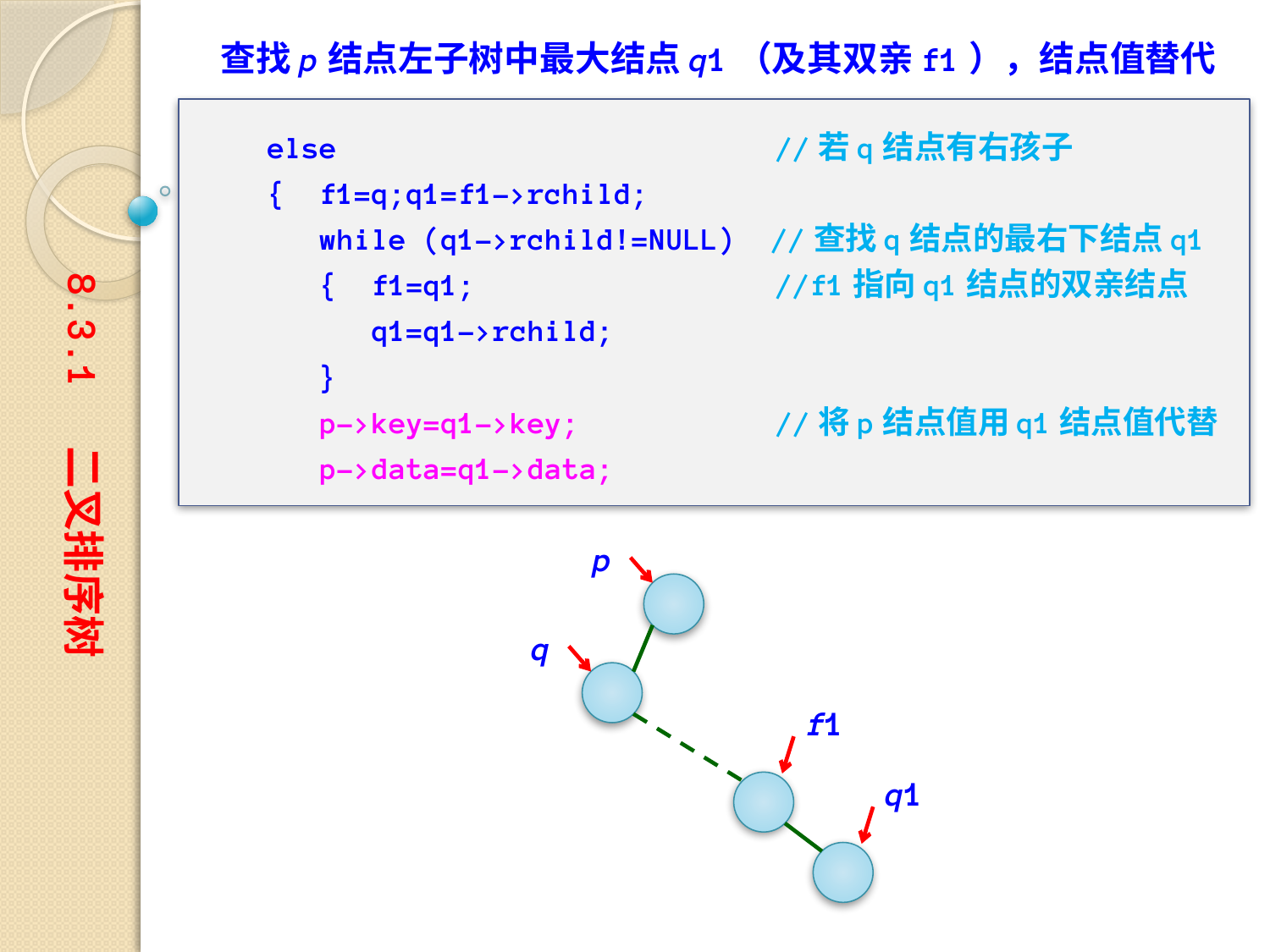

查找p结点左子树中最大结点q1（及其双亲f1），结点值替代
    else			    //若q结点有右孩子
    {  f1=q;q1=f1->rchild;
       while (q1->rchild!=NULL)  //查找q结点的最右下结点q1
       {  f1=q1;		    //f1指向q1结点的双亲结点
          q1=q1->rchild;
       }
       p->key=q1->key;	    //将p结点值用q1结点值代替
       p->data=q1->data;
8.3.1  二叉排序树
p

q

f1
q1